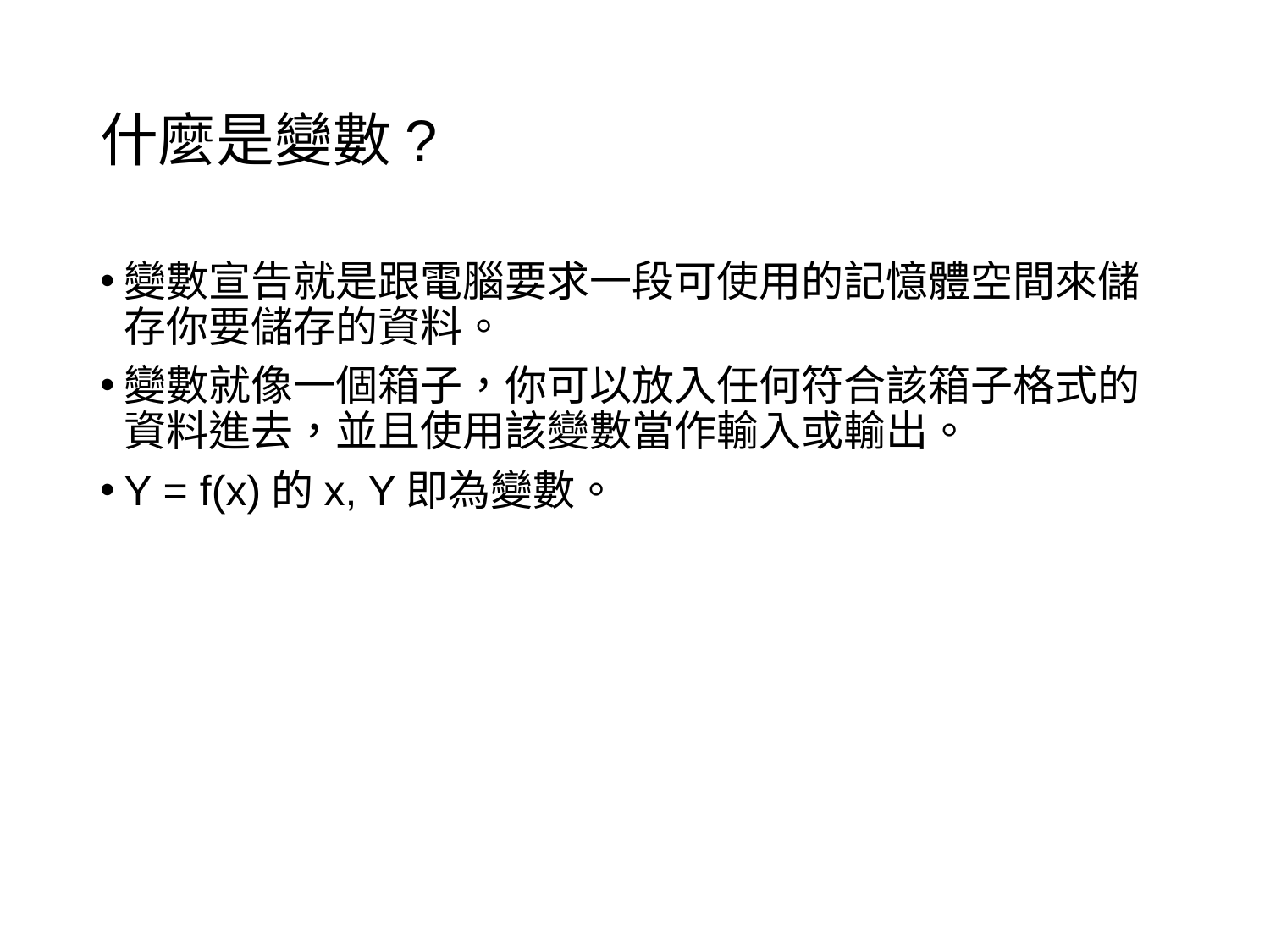

# 什麼是變數?
變數宣告就是跟電腦要求一段可使用的記憶體空間來儲存你要儲存的資料。
變數就像一個箱子，你可以放入任何符合該箱子格式的資料進去，並且使用該變數當作輸入或輸出。
Y = f(x)的x, Y即為變數。